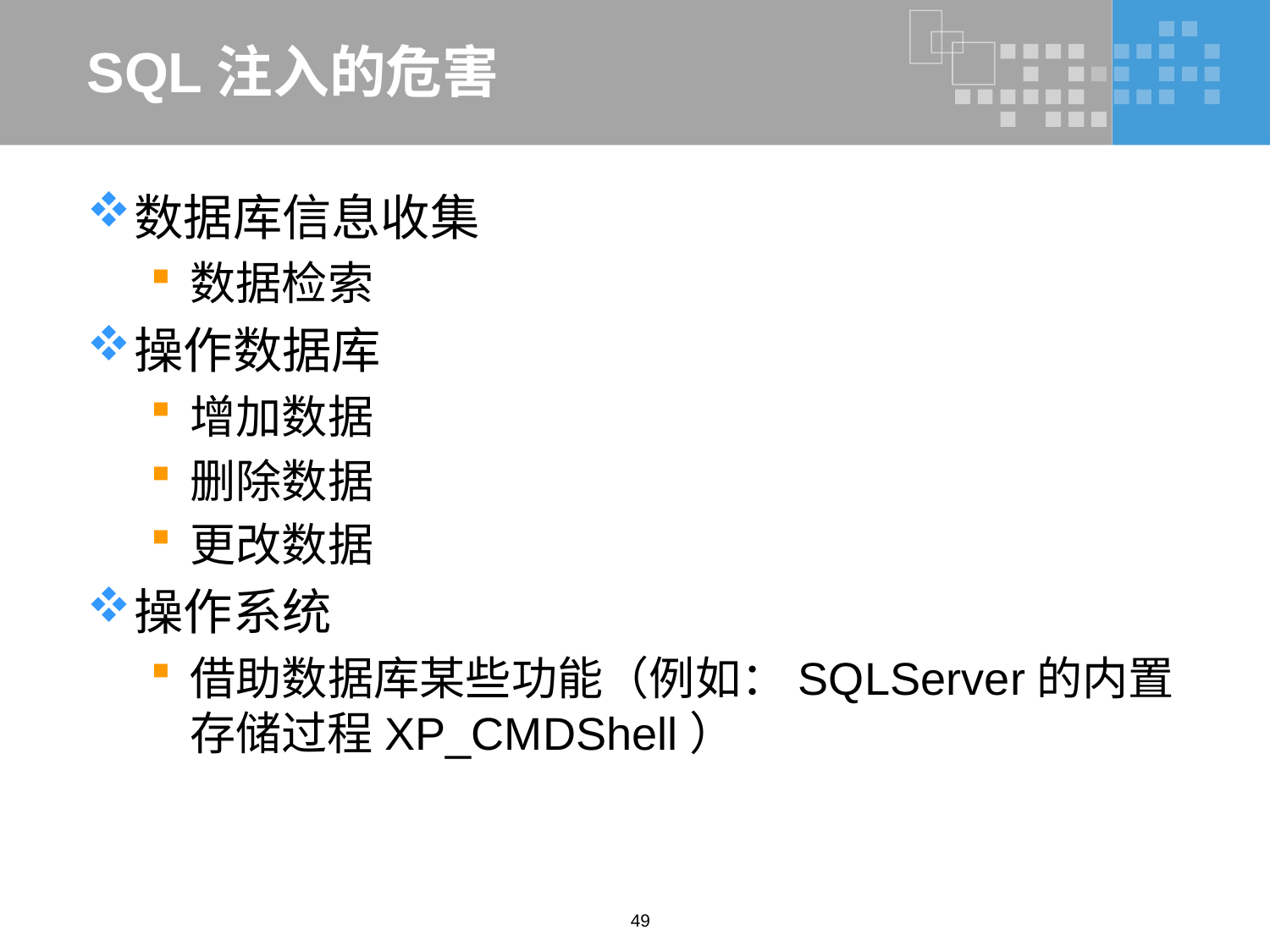

# SQL注入的危害
数据库信息收集
数据检索
操作数据库
增加数据
删除数据
更改数据
操作系统
借助数据库某些功能（例如：SQLServer的内置存储过程XP_CMDShell）
49